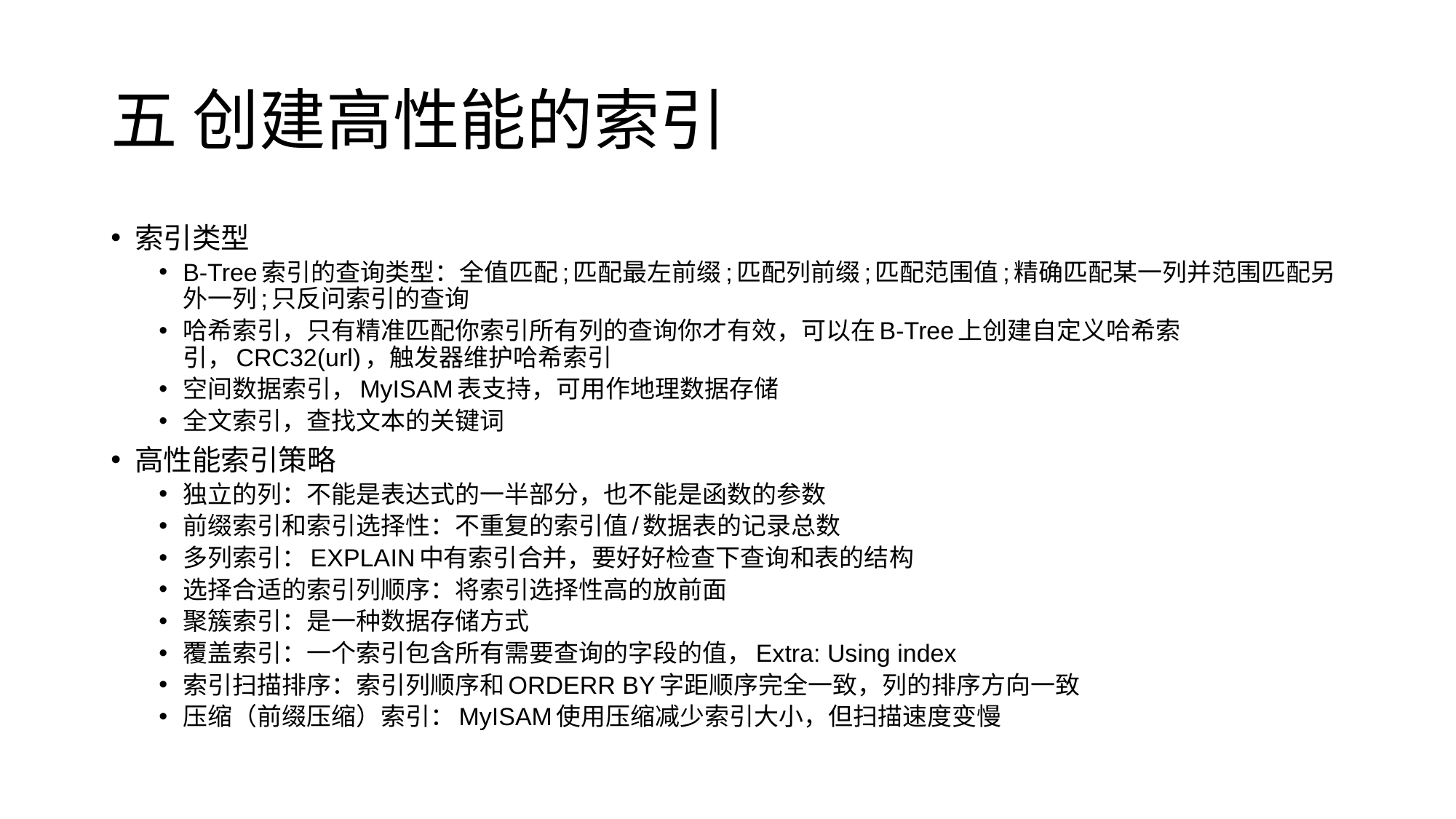

# 五 创建高性能的索引
索引类型
B-Tree索引的查询类型：全值匹配;匹配最左前缀;匹配列前缀;匹配范围值;精确匹配某一列并范围匹配另外一列;只反问索引的查询
哈希索引，只有精准匹配你索引所有列的查询你才有效，可以在B-Tree上创建自定义哈希索引，CRC32(url)，触发器维护哈希索引
空间数据索引，MyISAM表支持，可用作地理数据存储
全文索引，查找文本的关键词
高性能索引策略
独立的列：不能是表达式的一半部分，也不能是函数的参数
前缀索引和索引选择性：不重复的索引值/数据表的记录总数
多列索引：EXPLAIN中有索引合并，要好好检查下查询和表的结构
选择合适的索引列顺序：将索引选择性高的放前面
聚簇索引：是一种数据存储方式
覆盖索引：一个索引包含所有需要查询的字段的值，Extra: Using index
索引扫描排序：索引列顺序和ORDERR BY字距顺序完全一致，列的排序方向一致
压缩（前缀压缩）索引：MyISAM使用压缩减少索引大小，但扫描速度变慢